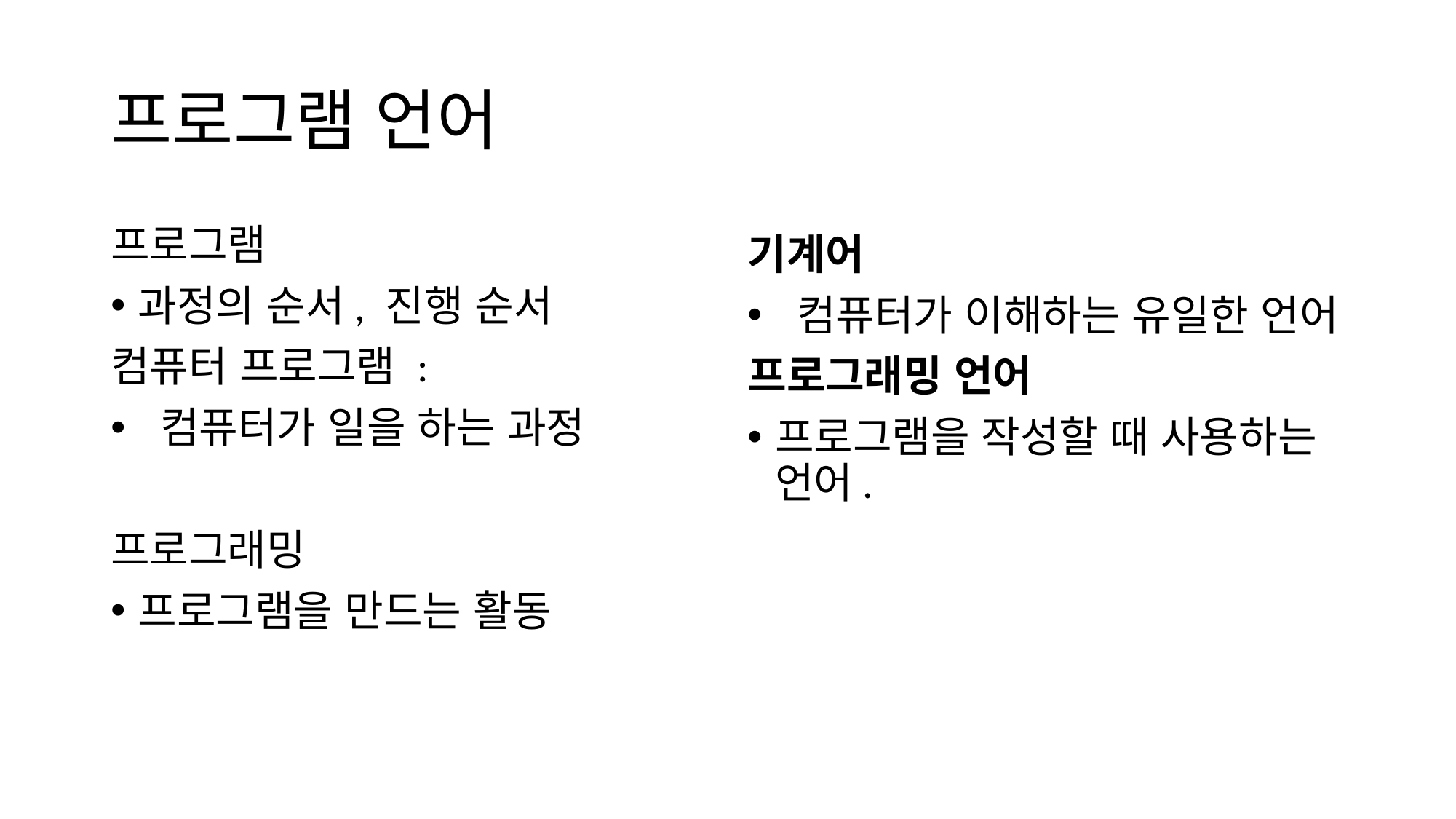

# 프로그램 언어
프로그램
과정의 순서, 진행 순서
컴퓨터 프로그램 :
 컴퓨터가 일을 하는 과정

프로그래밍
프로그램을 만드는 활동
기계어
 컴퓨터가 이해하는 유일한 언어
프로그래밍 언어
프로그램을 작성할 때 사용하는 언어.